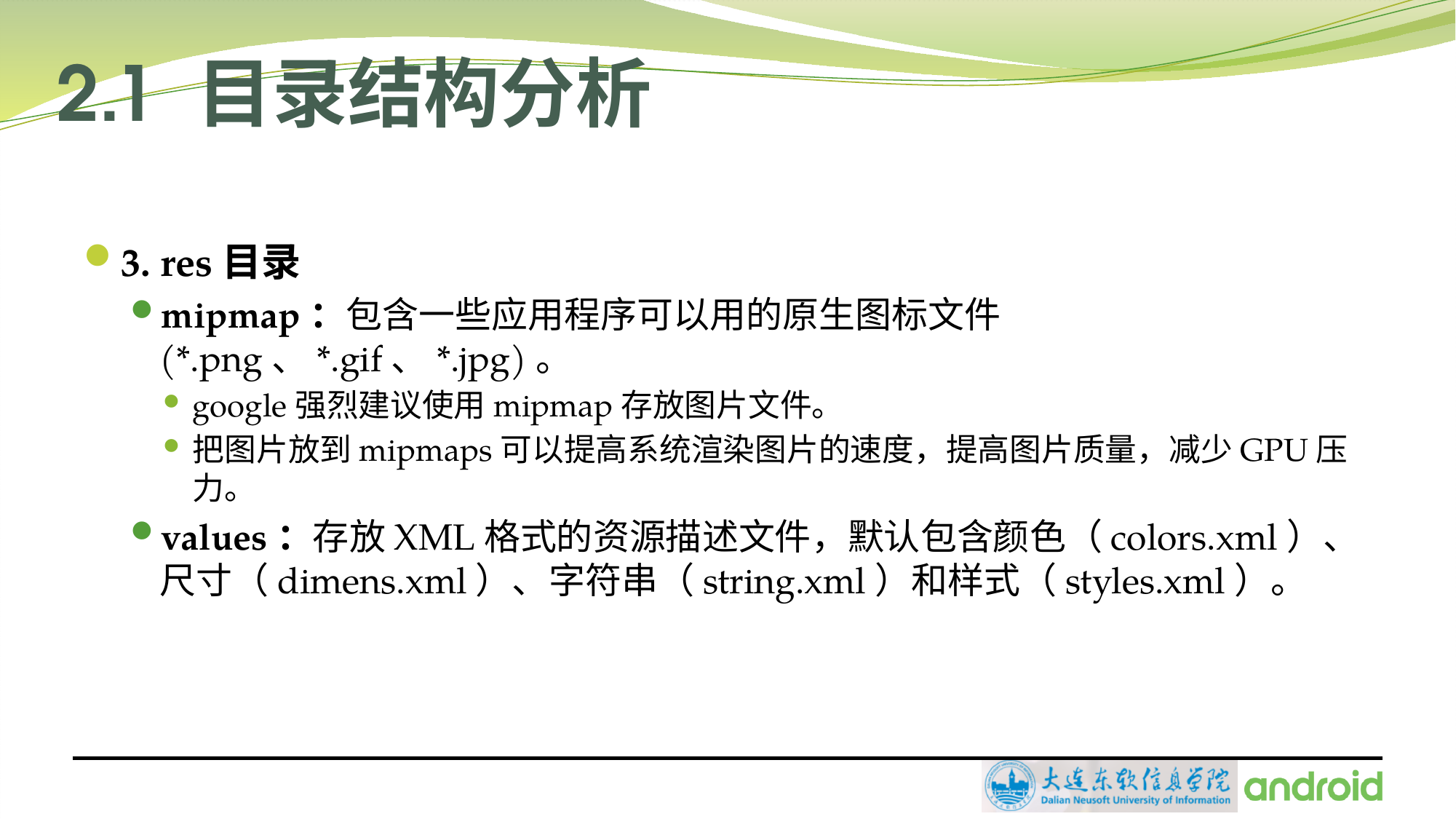

# 2.1 目录结构分析
3. res目录
mipmap：包含一些应用程序可以用的原生图标文件(*.png、*.gif、*.jpg)。
google强烈建议使用mipmap存放图片文件。
把图片放到mipmaps可以提高系统渲染图片的速度，提高图片质量，减少GPU压力。
values：存放XML格式的资源描述文件，默认包含颜色（colors.xml）、尺寸（dimens.xml）、字符串（string.xml）和样式（styles.xml）。